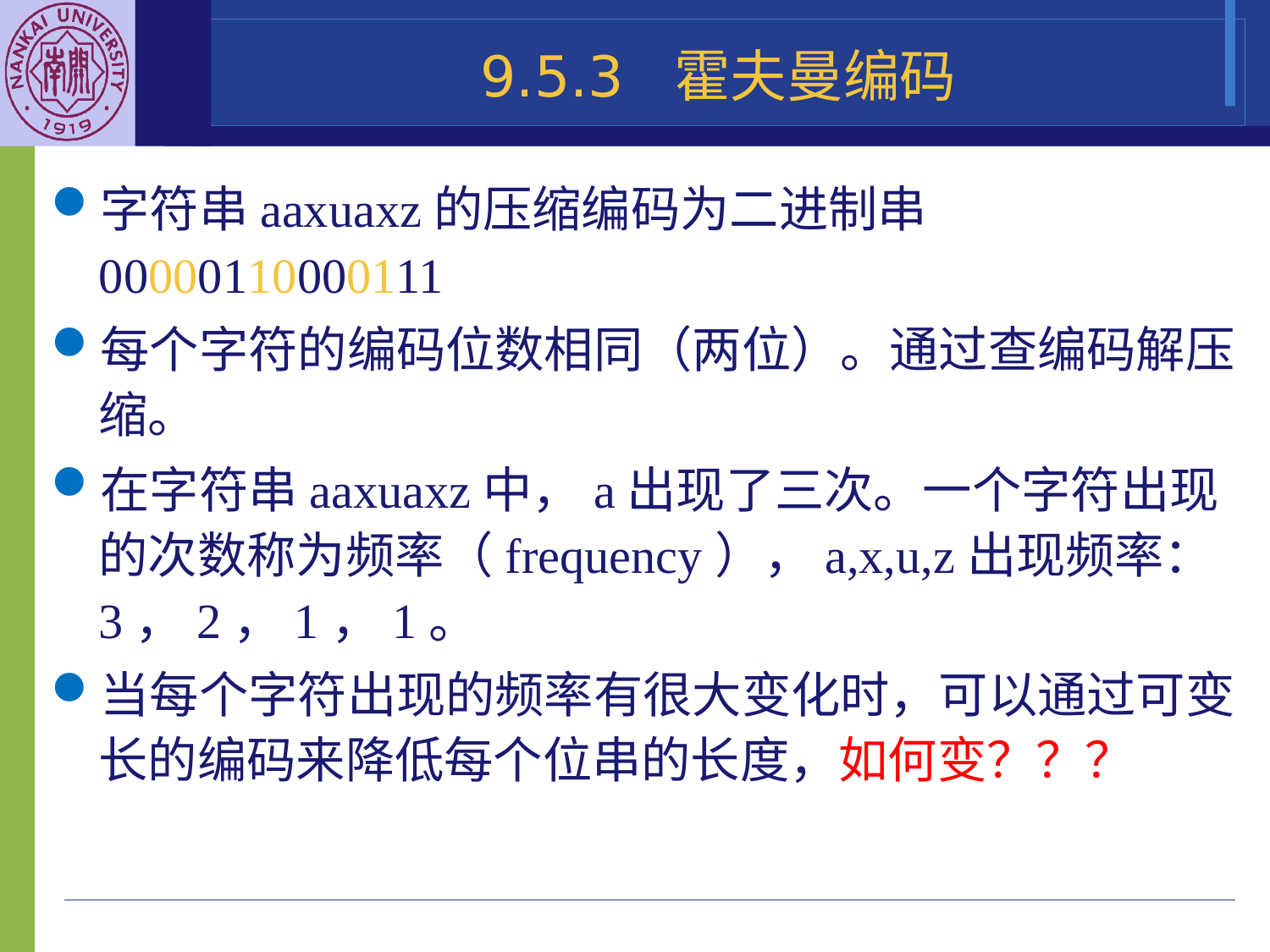

9.5.3  霍夫曼编码
字符串aaxuaxz的压缩编码为二进制串00000110000111
每个字符的编码位数相同（两位）。通过查编码解压缩。
在字符串aaxuaxz中，a出现了三次。一个字符出现的次数称为频率（frequency），a,x,u,z出现频率：3，2，1，1。
当每个字符出现的频率有很大变化时，可以通过可变长的编码来降低每个位串的长度，如何变？？？
43